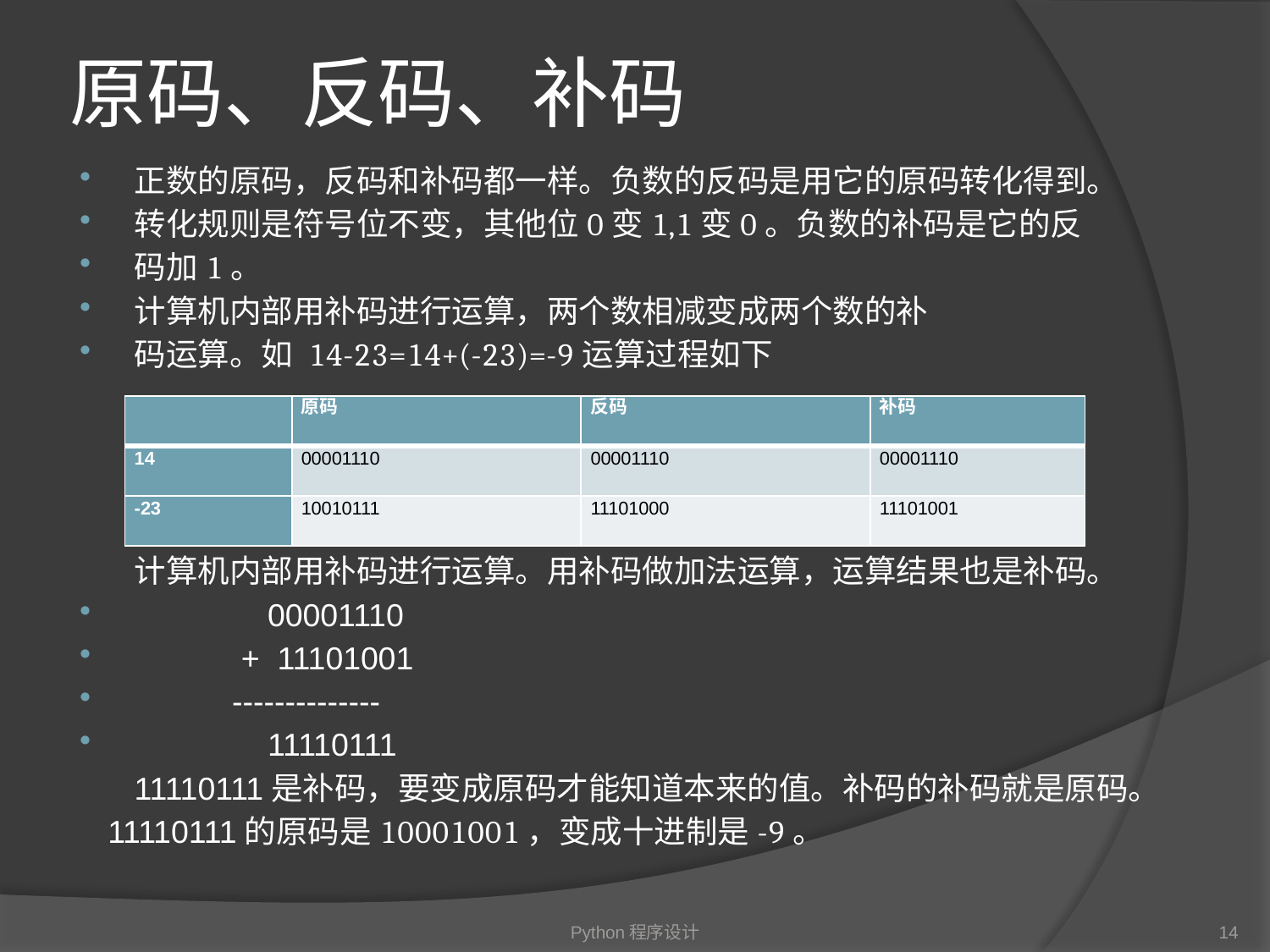

# 原码、反码、补码

正数的原码，反码和补码都一样。负数的反码是用它的原码转化得到。
转化规则是符号位不变，其他位0变1,1变0。负数的补码是它的反
码加1。
计算机内部用补码进行运算，两个数相减变成两个数的补
码运算。如 14-23=14+(-23)=-9运算过程如下

计算机内部用补码进行运算。用补码做加法运算，运算结果也是补码。
               00001110
            +  11101001
           --------------
               11110111
11110111是补码，要变成原码才能知道本来的值。补码的补码就是原码。
   11110111的原码是10001001，变成十进制是-9。

|  | 原码 | 反码 | 补码 |
| --- | --- | --- | --- |
| 14 | 00001110 | 00001110 | 00001110 |
| -23 | 10010111 | 11101000 | 11101001 |

Python程序设计
14